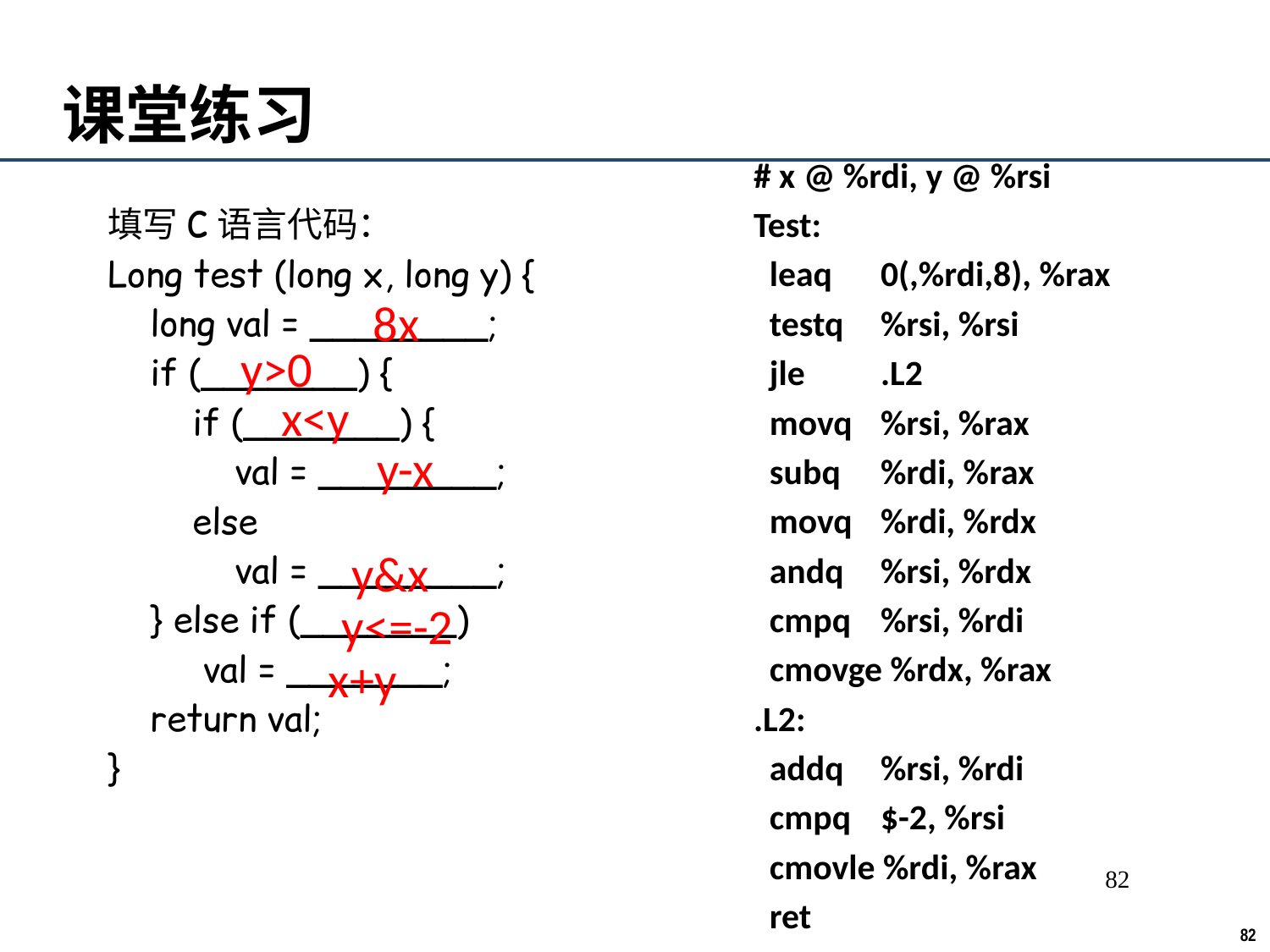

# 课堂练习
# x @ %rdi, y @ %rsi
Test:
  leaq	0(,%rdi,8), %rax
  testq	%rsi, %rsi
  jle	.L2
  movq	%rsi, %rax
  subq	%rdi, %rax
  movq	%rdi, %rdx
  andq	%rsi, %rdx
  cmpq	%rsi, %rdi
  cmovge %rdx, %rax
.L2:
  addq	%rsi, %rdi
  cmpq	$-2, %rsi
  cmovle %rdi, %rax
  ret
填写C语言代码：
Long test (long x, long y) {
    long val = ________;
    if (_______) {
        if (_______) {
            val = ________;
        else
            val = ________;
    } else if (_______)
         val = _______;
    return val;
}
8x
y>0
x<y
y-x
y&x
y<=-2
x+y
82